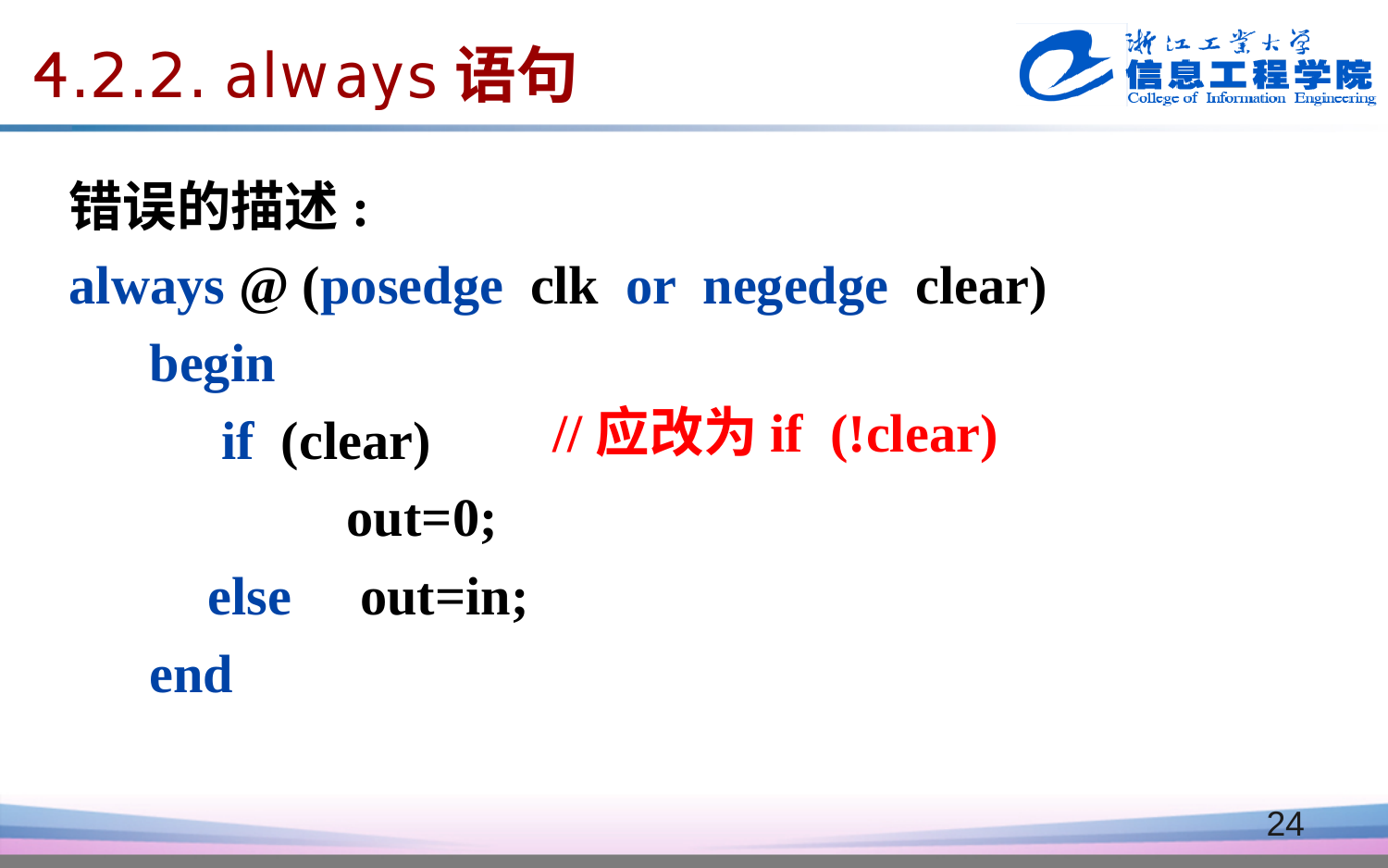

4.2.2. always语句
错误的描述:
always @ (posedge  clk  or  negedge  clear)
      begin
	 if  (clear)
		out=0;
	else	 out=in;
      end
//应改为if  (!clear)
24